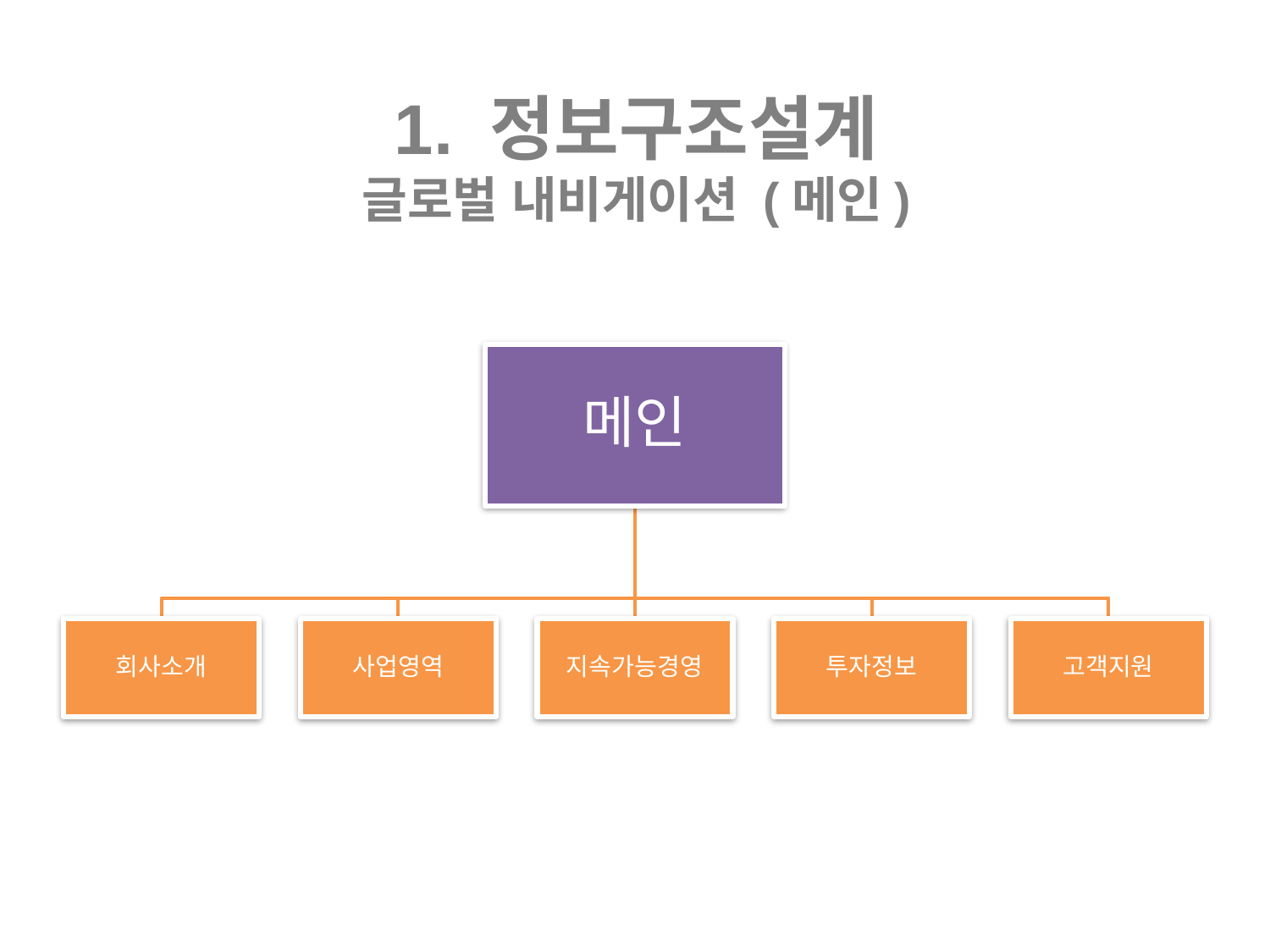

# 1. 정보구조설계 글로벌 내비게이션 (메인)
메인
회사소개
사업영역
지속가능경영
투자정보
고객지원